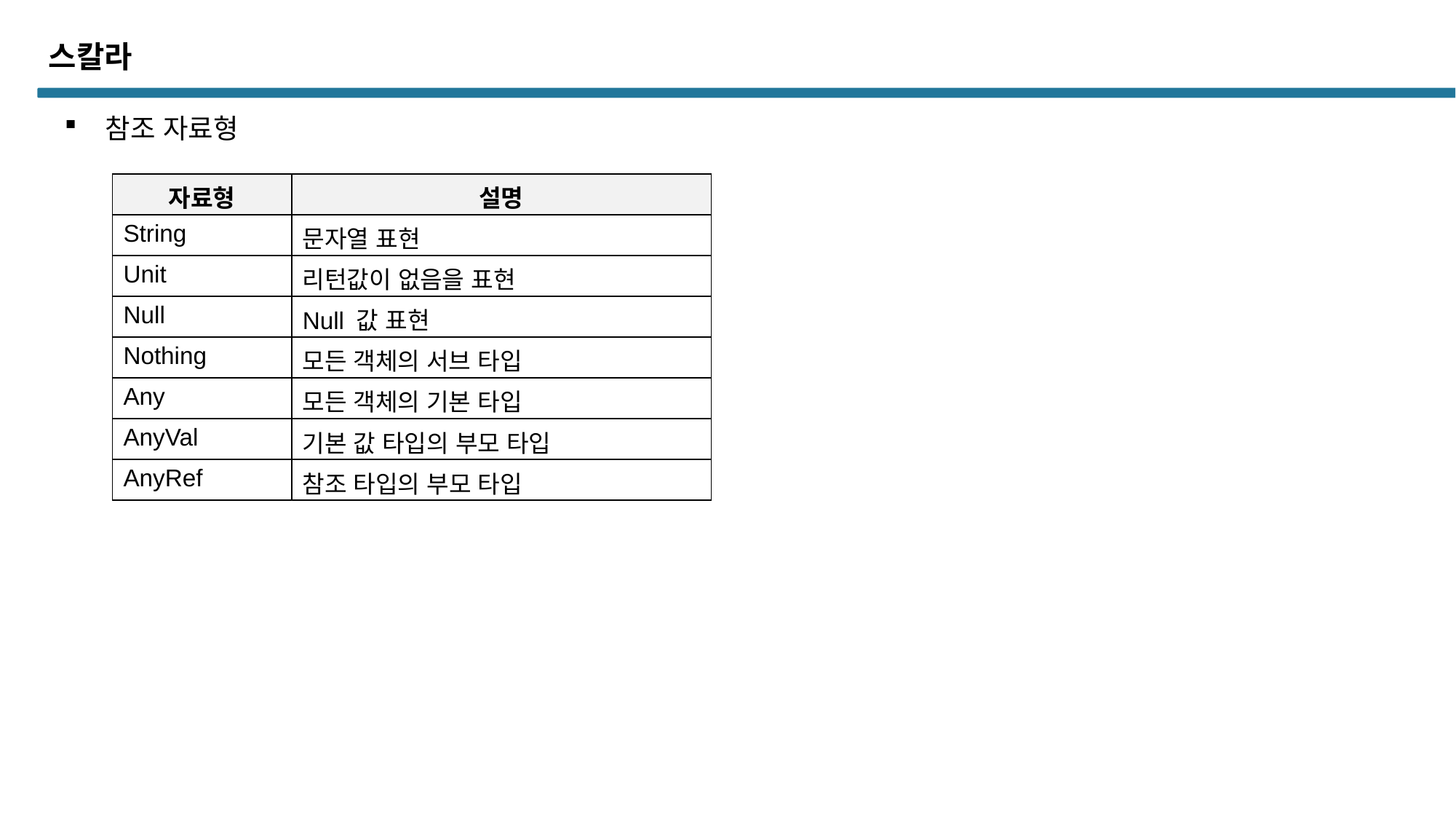

스칼라
참조 자료형
| 자료형 | 설명 |
| --- | --- |
| String | 문자열 표현 |
| Unit | 리턴값이 없음을 표현 |
| Null | Null 값 표현 |
| Nothing | 모든 객체의 서브 타입 |
| Any | 모든 객체의 기본 타입 |
| AnyVal | 기본 값 타입의 부모 타입 |
| AnyRef | 참조 타입의 부모 타입 |